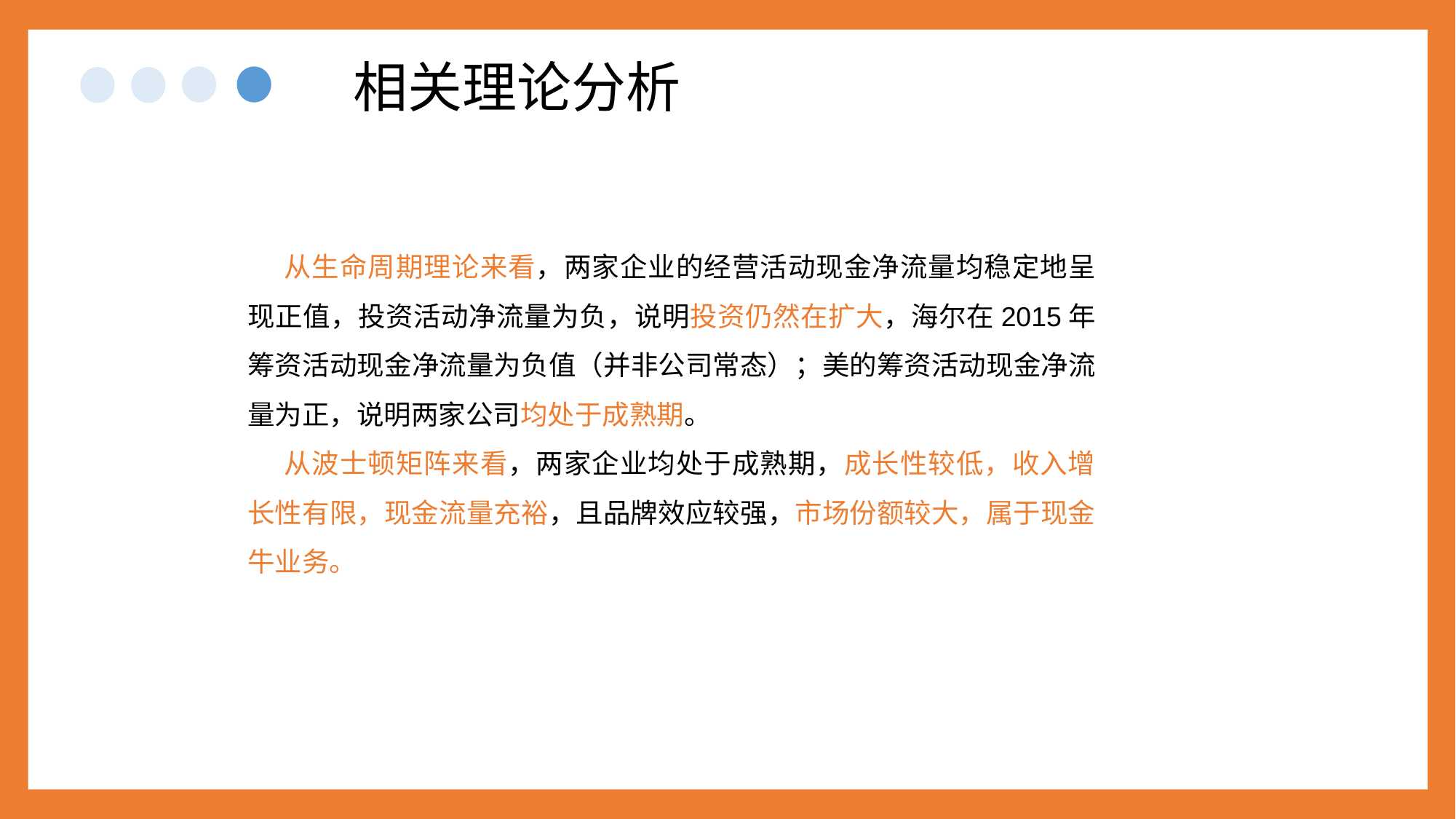

相关理论分析

从生命周期理论来看，两家企业的经营活动现金净流量均稳定地呈现正值，投资活动净流量为负，说明投资仍然在扩大，海尔在2015年筹资活动现金净流量为负值（并非公司常态）；美的筹资活动现金净流量为正，说明两家公司均处于成熟期。
从波士顿矩阵来看，两家企业均处于成熟期，成长性较低，收入增长性有限，现金流量充裕，且品牌效应较强，市场份额较大，属于现金牛业务。